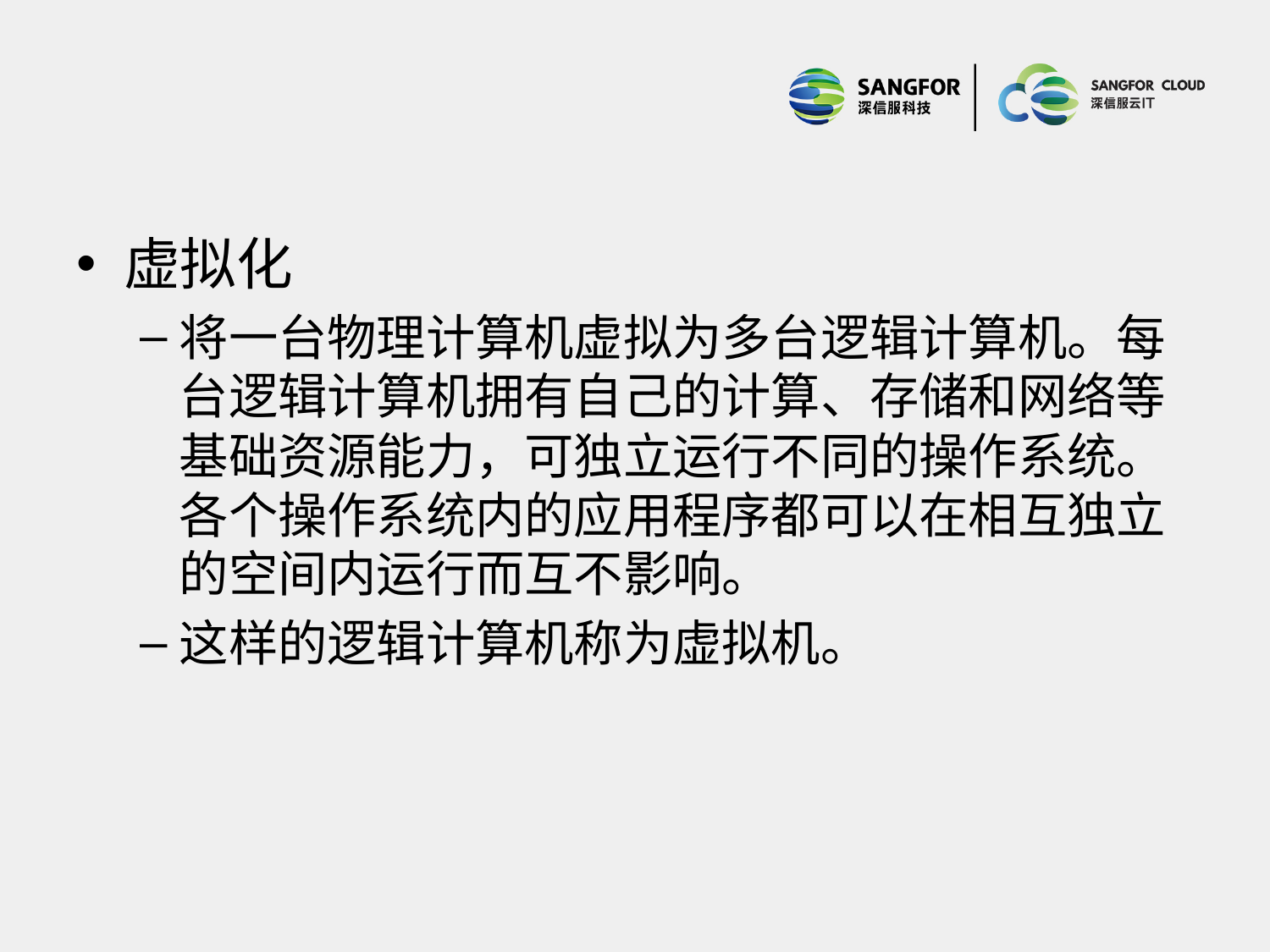

#
虚拟化
将一台物理计算机虚拟为多台逻辑计算机。每台逻辑计算机拥有自己的计算、存储和网络等基础资源能力，可独立运行不同的操作系统。各个操作系统内的应用程序都可以在相互独立的空间内运行而互不影响。
这样的逻辑计算机称为虚拟机。